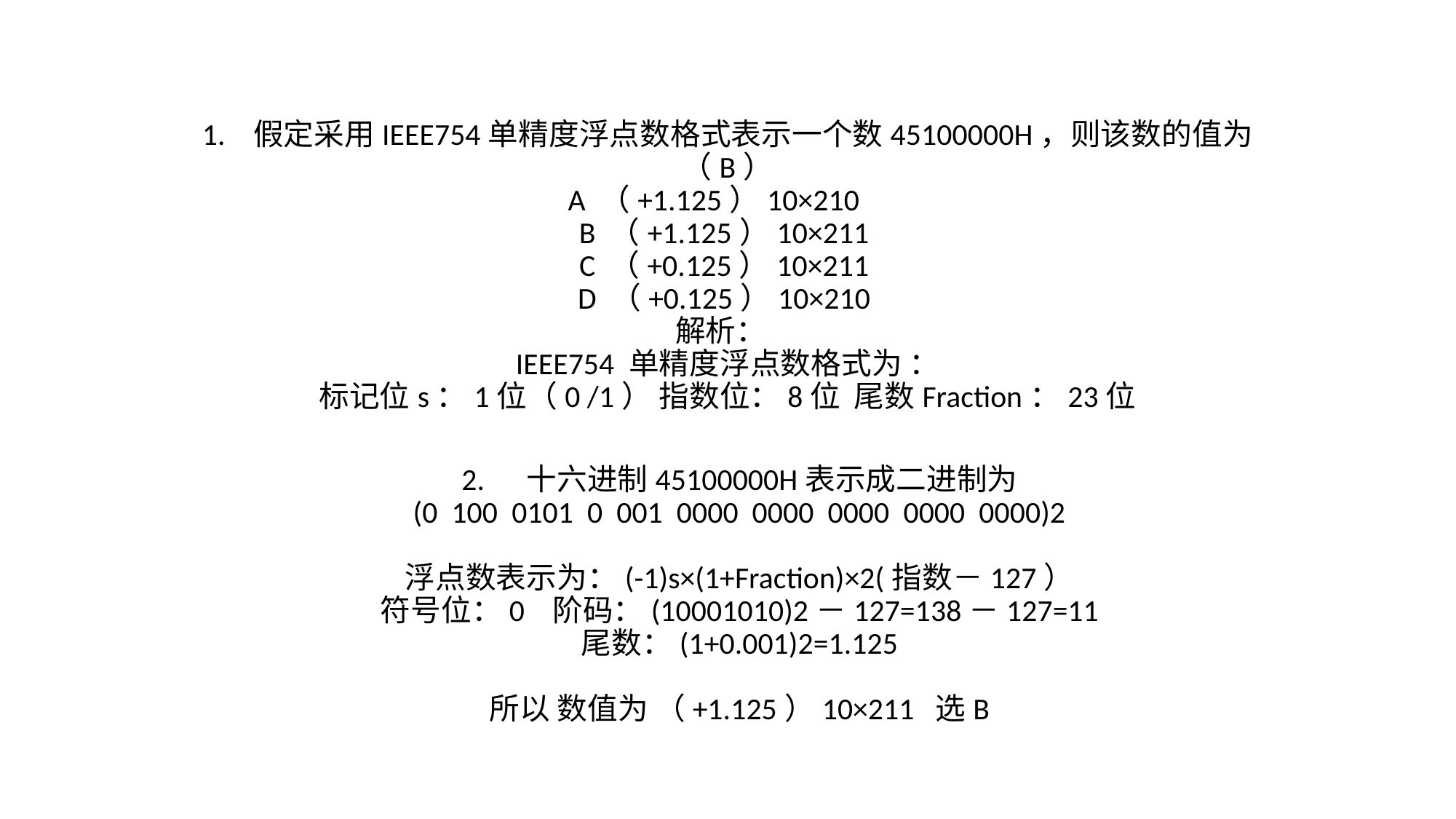

# 1.   假定采用IEEE754单精度浮点数格式表示一个数45100000H，则该数的值为（B） A （+1.125）10×210 B （+1.125）10×211 C （+0.125）10×211 D （+0.125）10×210 解析： IEEE754 单精度浮点数格式为 ： 标记位s：1位（0 /1） 指数位：8位  尾数Fraction：23位
2.     十六进制45100000H表示成二进制为
(0  100  0101  0  001  0000  0000  0000  0000  0000)2

浮点数表示为：(-1)s×(1+Fraction)×2(指数－127）
符号位：0   阶码：(10001010)2－127=138－127=11
尾数：(1+0.001)2=1.125

所以 数值为 （+1.125）10×211  选B